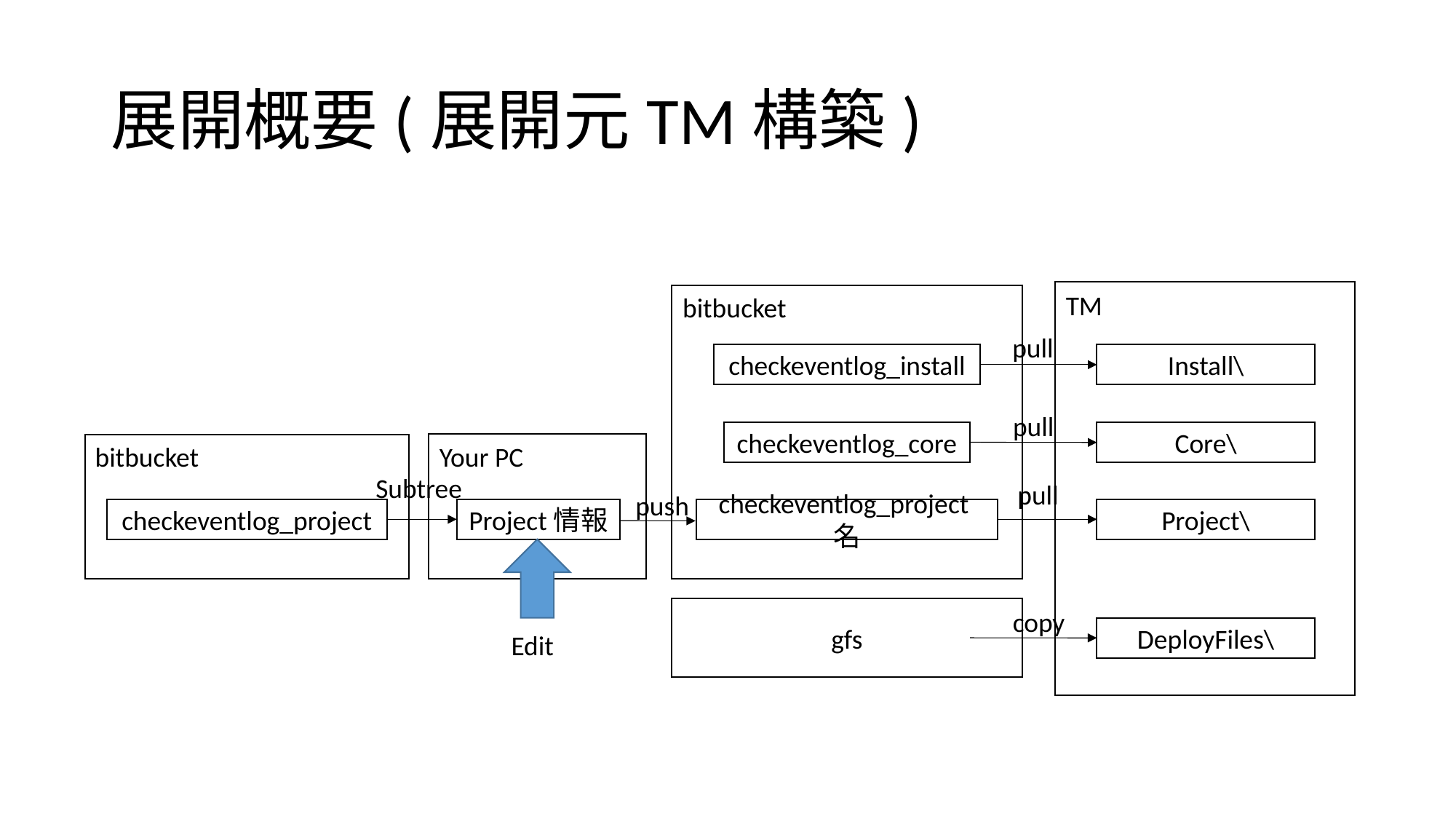

# 展開概要(展開元TM構築)

TM
bitbucket

pull
Install\
checkeventlog_install
pull
checkeventlog_core
Core\
bitbucket

Your PC

Subtree
pull
push
checkeventlog_project
Project情報
checkeventlog_project名
Project\

gfs
copy
DeployFiles\
Edit